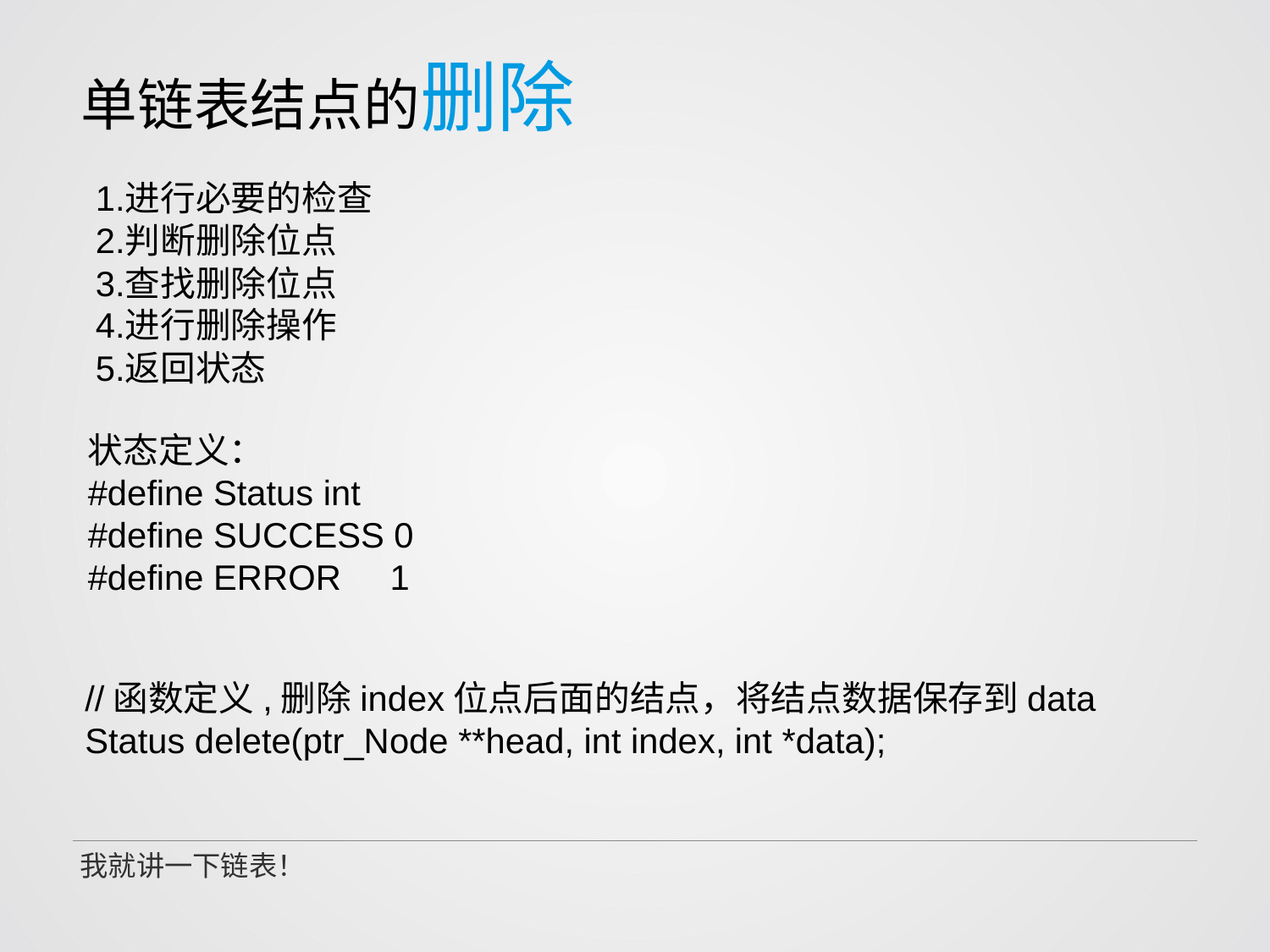

单链表结点的删除
进行必要的检查
判断删除位点
查找删除位点
进行删除操作
返回状态
状态定义：
#define Status int
#define SUCCESS 0
#define ERROR     1
//函数定义,删除index位点后面的结点，将结点数据保存到data
Status delete(ptr_Node **head, int index, int *data);
我就讲一下链表！